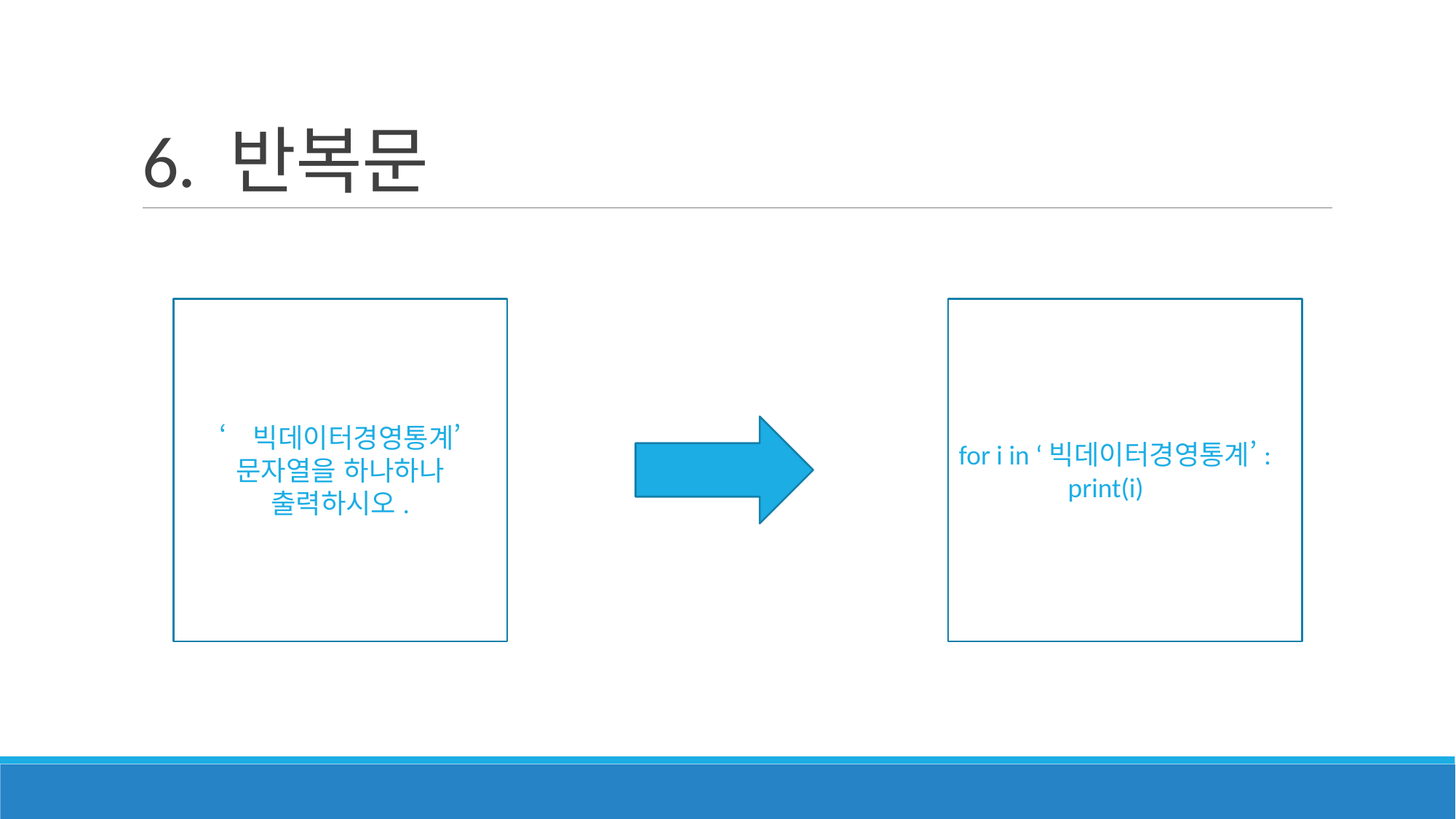

# 6. 반복문
‘빅데이터경영통계’
문자열을 하나하나 출력하시오.
for i in ‘빅데이터경영통계’:
	print(i)